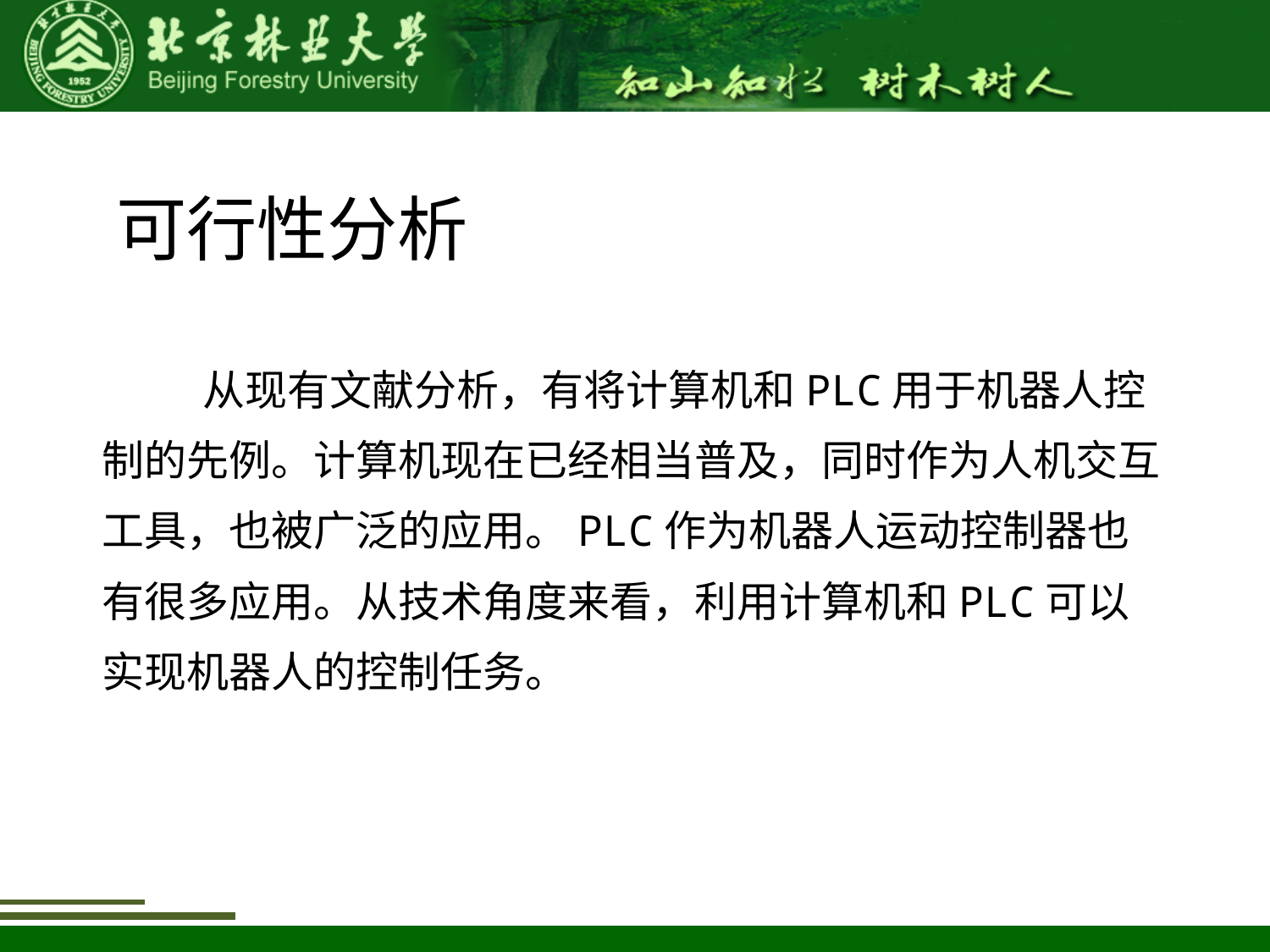

可行性分析
             从现有文献分析，有将计算机和PLC用于机器人控制的先例。计算机现在已经相当普及，同时作为人机交互工具，也被广泛的应用。PLC作为机器人运动控制器也有很多应用。从技术角度来看，利用计算机和PLC可以实现机器人的控制任务。